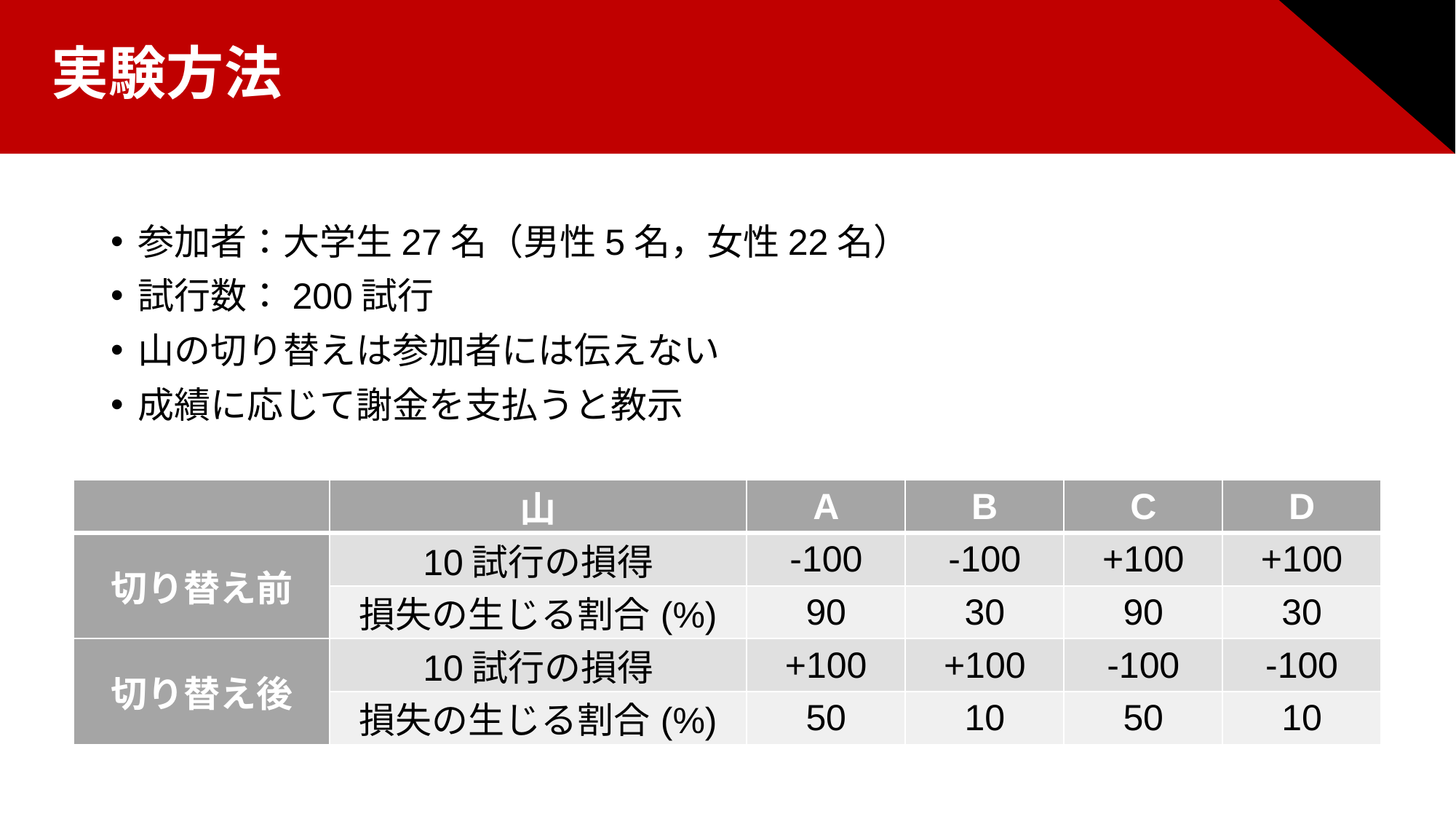

実験方法
参加者：大学生27名（男性5名，女性22名）
試行数：200試行
山の切り替えは参加者には伝えない
成績に応じて謝金を支払うと教示

|  | 山 | A | B | C | D |
| --- | --- | --- | --- | --- | --- |
| 切り替え前 | 10試行の損得 | -100 | -100 | +100 | +100 |
|  | 損失の生じる割合(%) | 90 | 30 | 90 | 30 |
| 切り替え後 | 10試行の損得 | +100 | +100 | -100 | -100 |
|  | 損失の生じる割合(%) | 50 | 10 | 50 | 10 |